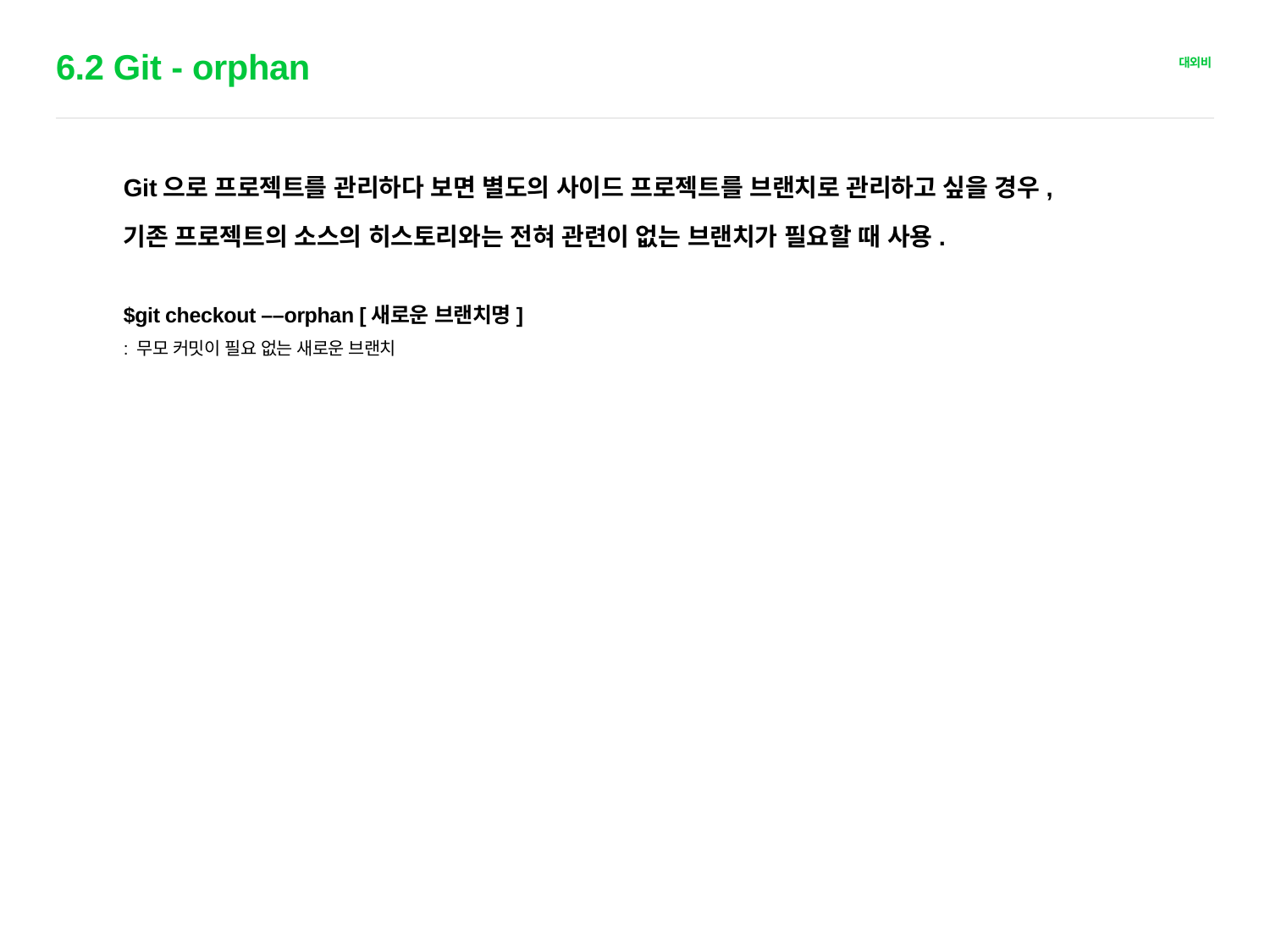

# 6.2 Git - orphan
Git으로 프로젝트를 관리하다 보면 별도의 사이드 프로젝트를 브랜치로 관리하고 싶을 경우,
기존 프로젝트의 소스의 히스토리와는 전혀 관련이 없는 브랜치가 필요할 때 사용.

$git checkout ––orphan [새로운 브랜치명]
: 무모 커밋이 필요 없는 새로운 브랜치